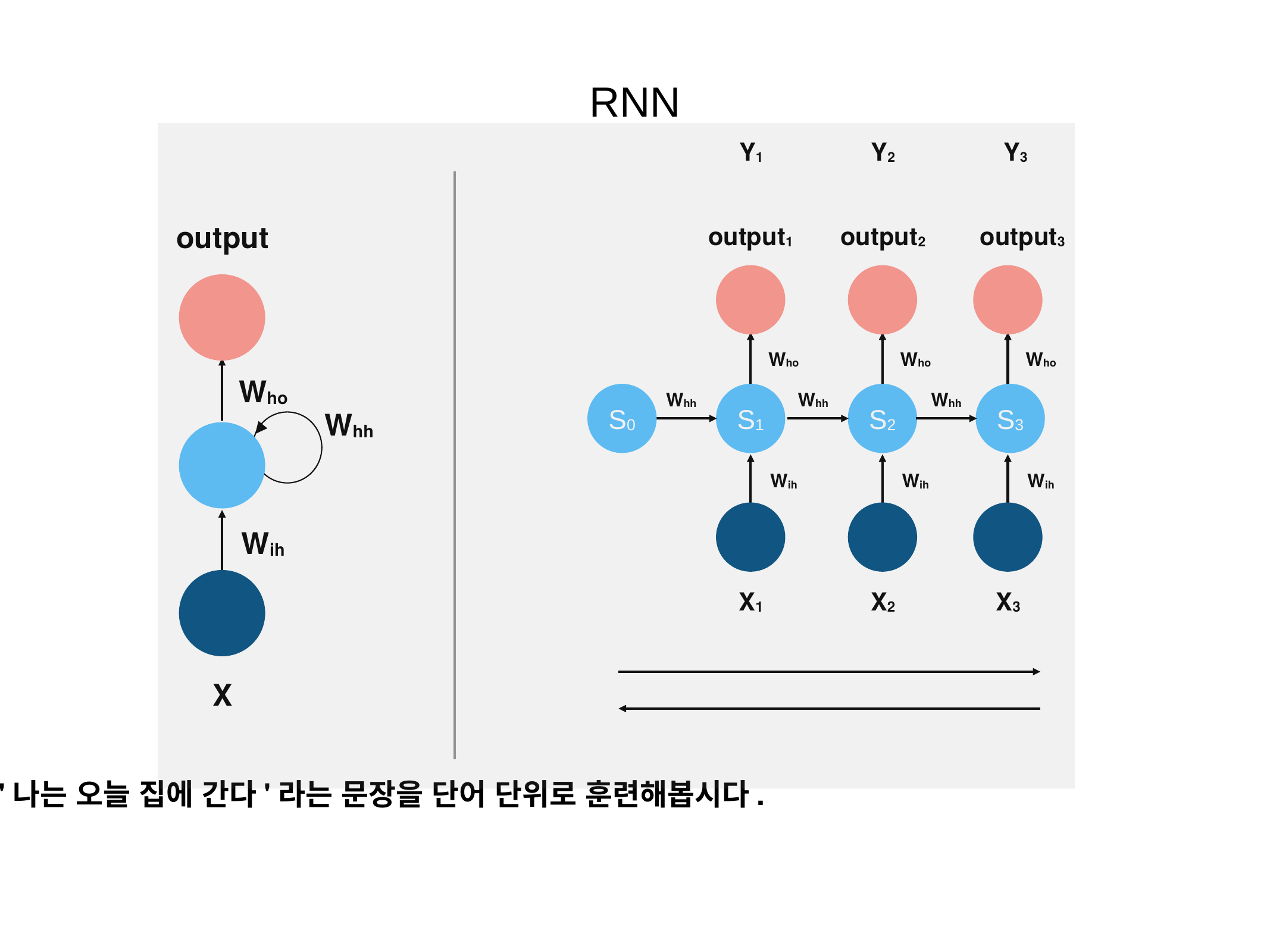

RNN

Y1
Y2
Y3

output
output1
output2
output3

Who
Who
Who

Who
Whh
Whh
Whh
S0
S1
S2
S3
Whh

Wih
Wih
Wih

Wih
간다

X1
X2
X3

X

'나는 오늘 집에 간다'라는 문장을 단어 단위로 훈련해봅시다.